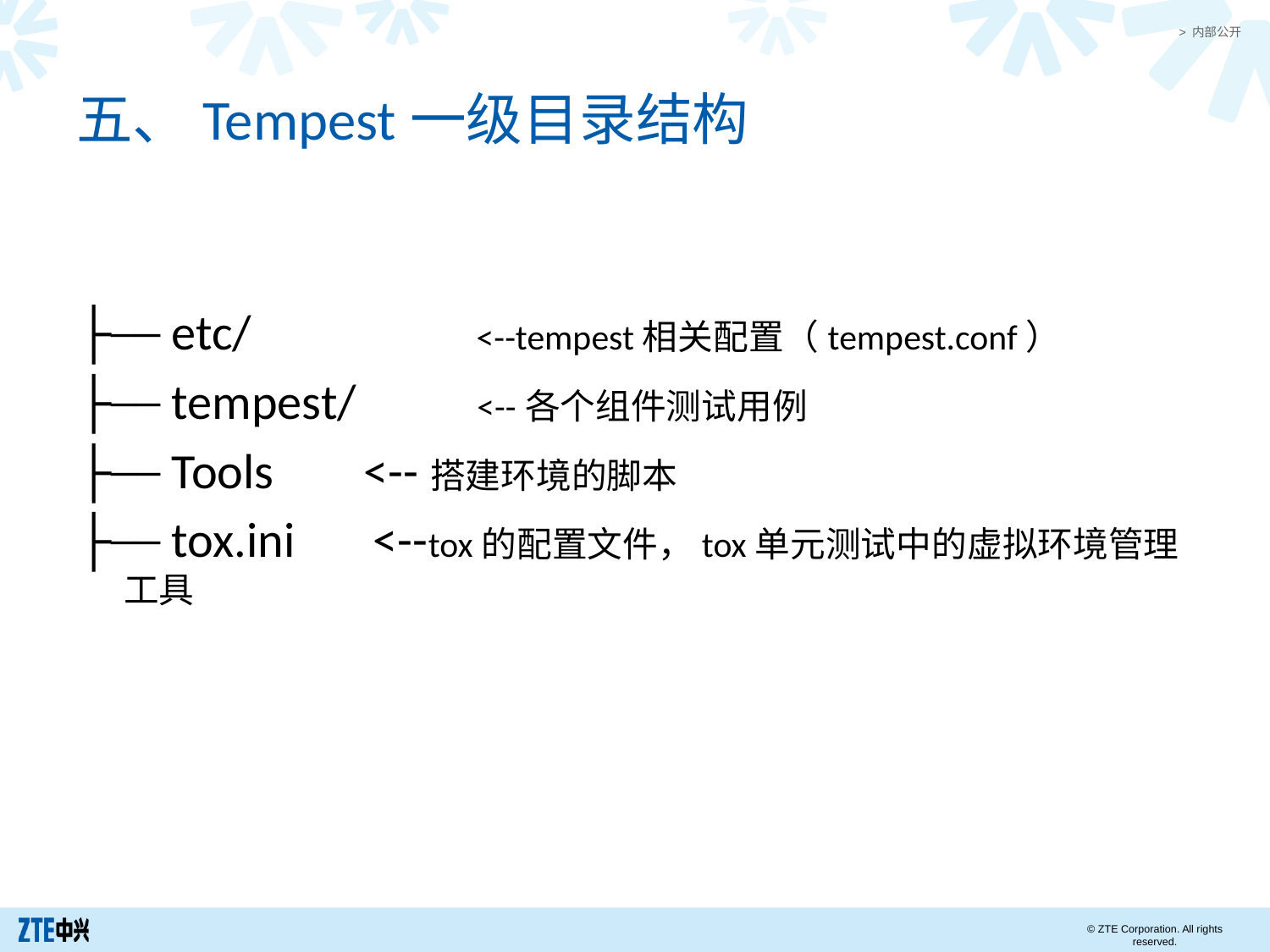

# 五、Tempest一级目录结构

├── etc/                    <--tempest相关配置（tempest.conf）
├── tempest/               <--各个组件测试用例
├── Tools        <--搭建环境的脚本
├── tox.ini       <--tox的配置文件，tox单元测试中的虚拟环境管理工具